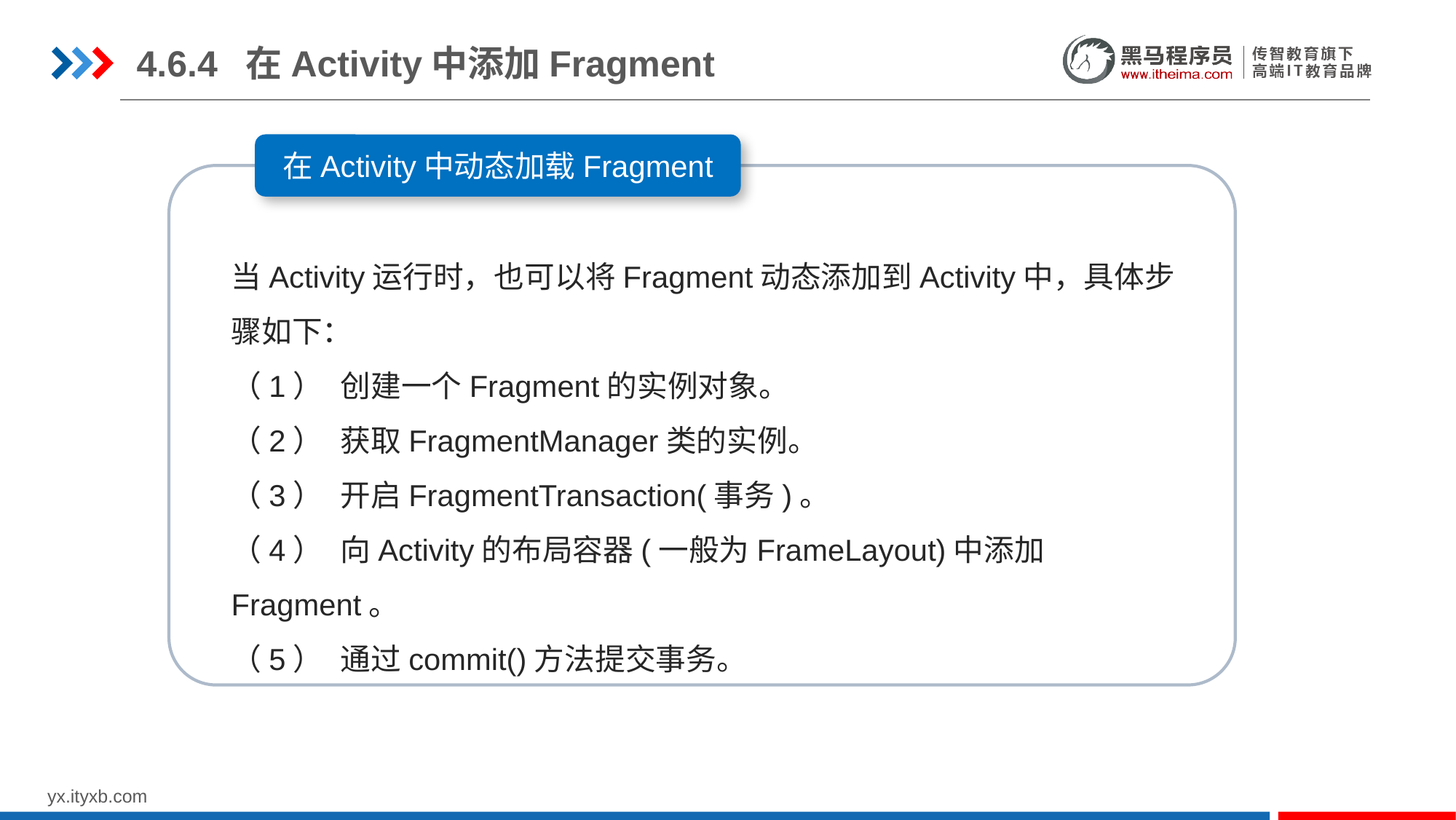

4.6.4	在Activity中添加Fragment
在Activity中动态加载Fragment

当Activity运行时，也可以将Fragment动态添加到Activity中，具体步骤如下：
（1）	创建一个Fragment的实例对象。
（2）	获取FragmentManager类的实例。
（3）	开启FragmentTransaction(事务)。
（4）	向Activity的布局容器(一般为FrameLayout)中添加Fragment。
（5）	通过commit()方法提交事务。